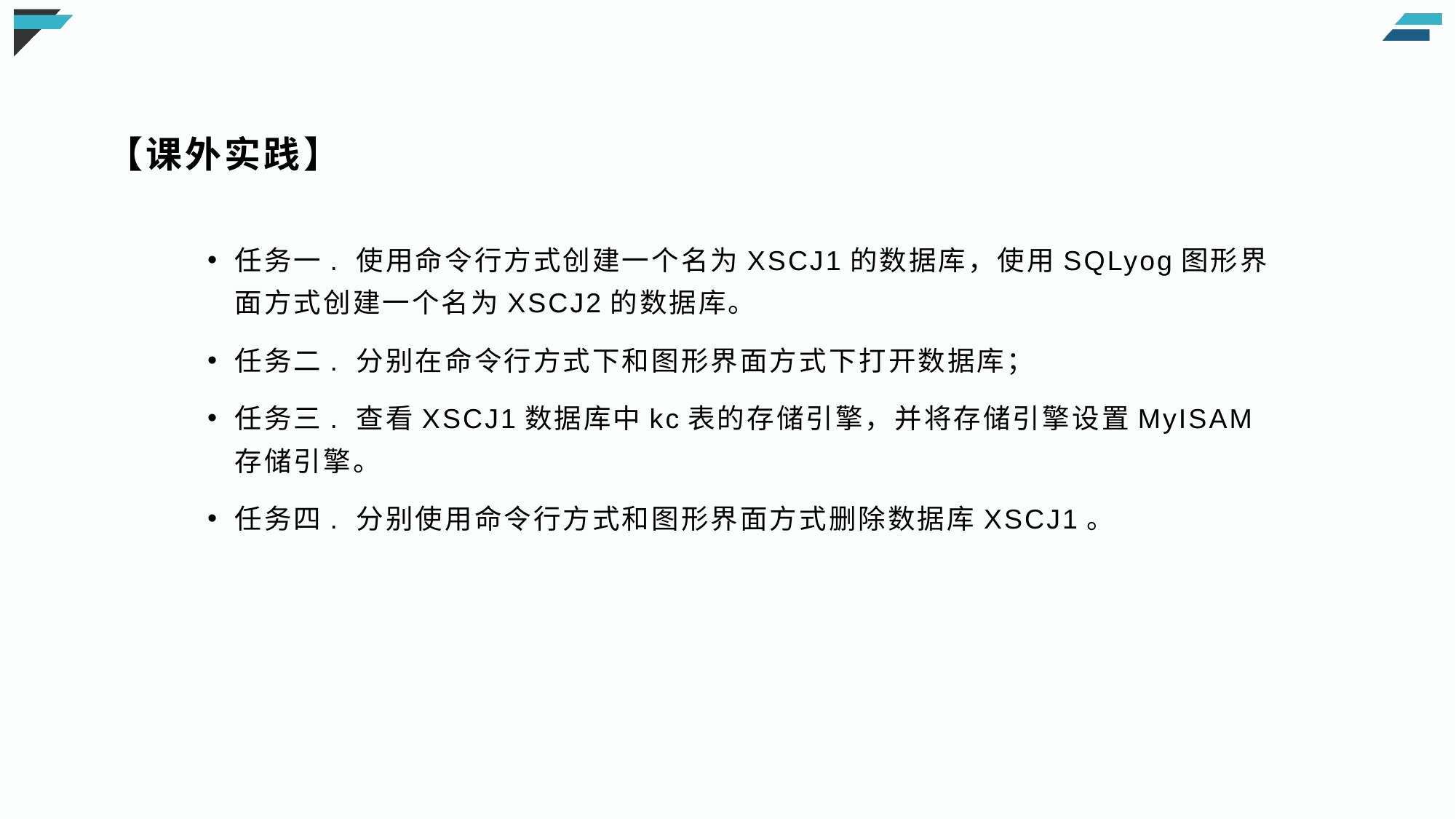

# 【课外实践】

任务一. 使用命令行方式创建一个名为XSCJ1的数据库，使用SQLyog图形界面方式创建一个名为XSCJ2的数据库。
任务二. 分别在命令行方式下和图形界面方式下打开数据库；
任务三. 查看XSCJ1数据库中kc表的存储引擎，并将存储引擎设置MyISAM存储引擎。
任务四. 分别使用命令行方式和图形界面方式删除数据库XSCJ1。